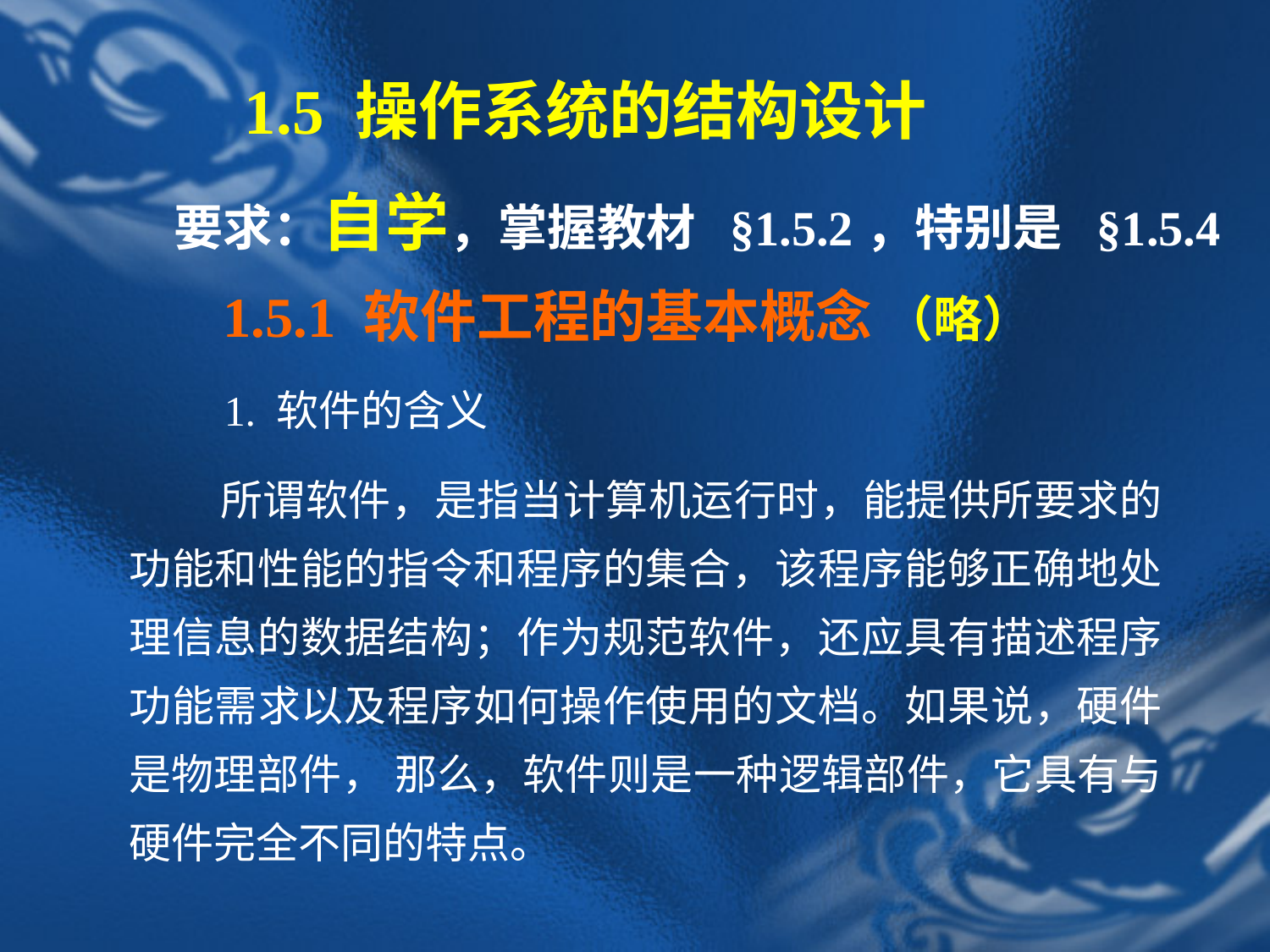

1.5 操作系统的结构设计
要求：自学，掌握教材  §1.5.2，特别是  §1.5.4
1.5.1 软件工程的基本概念 （略）
         1. 软件的含义
        所谓软件，是指当计算机运行时，能提供所要求的功能和性能的指令和程序的集合，该程序能够正确地处理信息的数据结构；作为规范软件，还应具有描述程序功能需求以及程序如何操作使用的文档。如果说，硬件是物理部件， 那么，软件则是一种逻辑部件，它具有与硬件完全不同的特点。